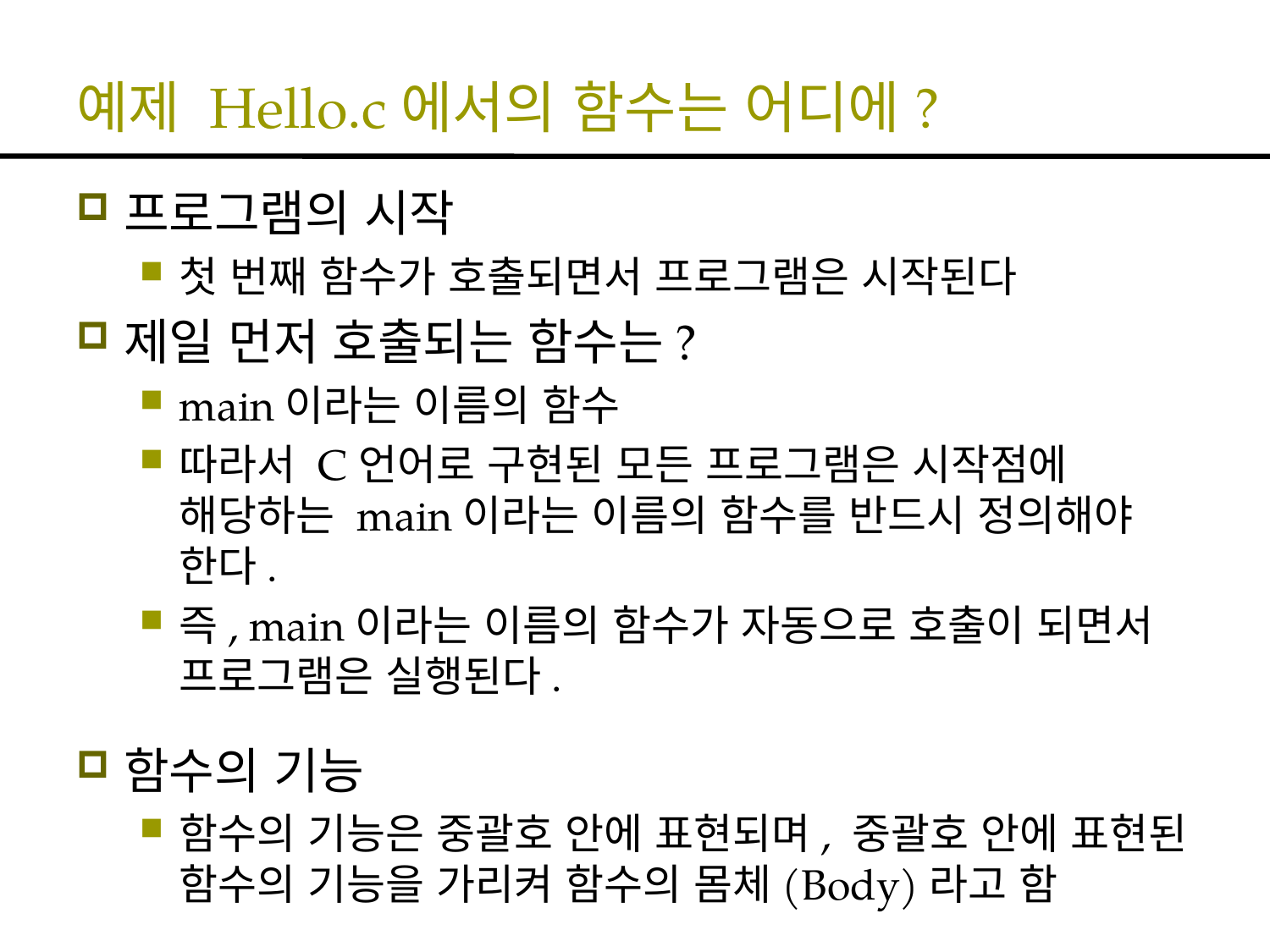

# 예제 Hello.c에서의 함수는 어디에?
프로그램의 시작
첫 번째 함수가 호출되면서 프로그램은 시작된다
제일 먼저 호출되는 함수는?
main이라는 이름의 함수
따라서 C언어로 구현된 모든 프로그램은 시작점에 해당하는 main이라는 이름의 함수를 반드시 정의해야 한다.
즉, main이라는 이름의 함수가 자동으로 호출이 되면서 프로그램은 실행된다.
함수의 기능
함수의 기능은 중괄호 안에 표현되며, 중괄호 안에 표현된 함수의 기능을 가리켜 함수의 몸체(Body)라고 함